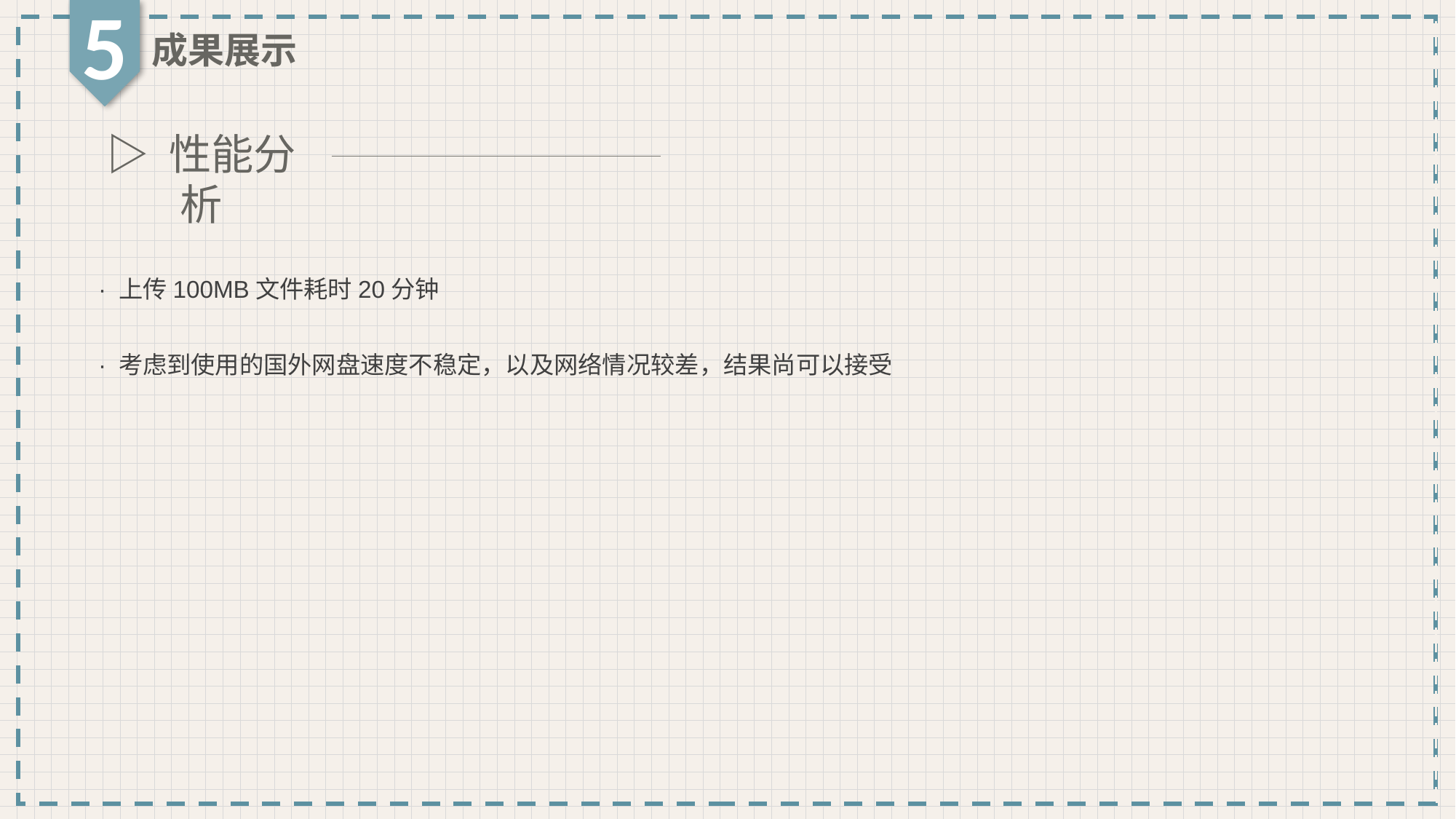

5

成果展示
▷ 性能分析
· 上传100MB文件耗时20分钟

· 考虑到使用的国外网盘速度不稳定，以及网络情况较差，结果尚可以接受